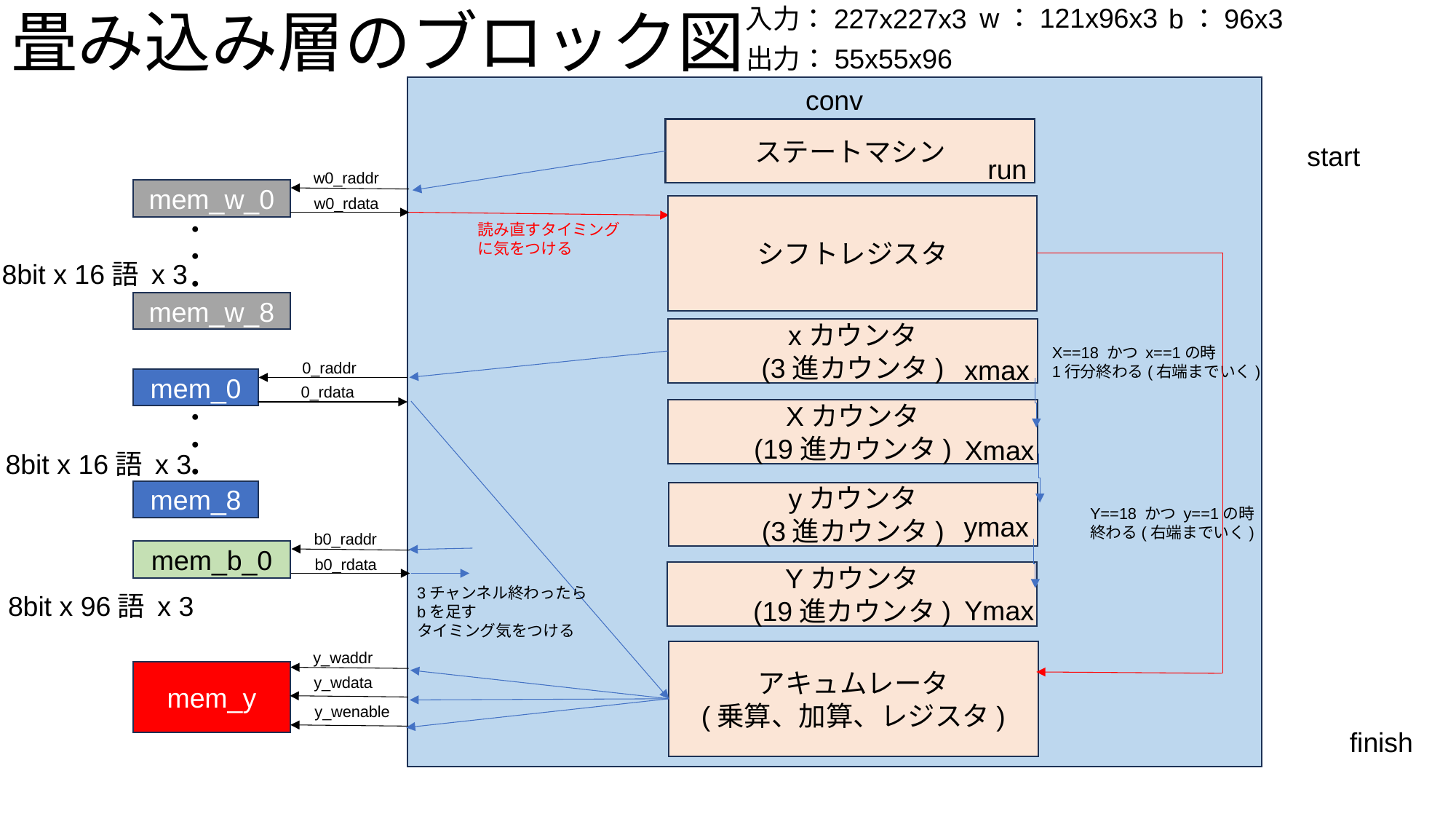

# 畳み込み層のブロック図
w：121x96x3
入力：227x227x3
b：96x3
出力：55x55x96

conv
ステートマシン
start
run
w0_raddr
mem_w_0
w0_rdata
シフトレジスタ
読み直すタイミング
に気をつける
・・・
8bit x 16語 x 3
mem_w_8
xカウンタ
(3進カウンタ)
X==18 かつ x==1の時
1行分終わる(右端までいく)
xmax
0_raddr
mem_0
0_rdata
Xカウンタ
(19進カウンタ)
・・・
Xmax
8bit x 16語 x 3
mem_8
yカウンタ
(3進カウンタ)
Y==18 かつ y==1の時
終わる(右端までいく)
ymax
b0_raddr
mem_b_0
b0_rdata
Yカウンタ
(19進カウンタ)
3チャンネル終わったら
bを足す
タイミング気をつける
8bit x 96語 x 3
Ymax
アキュムレータ
(乗算、加算、レジスタ)
y_waddr
mem_y
y_wdata
y_wenable
finish